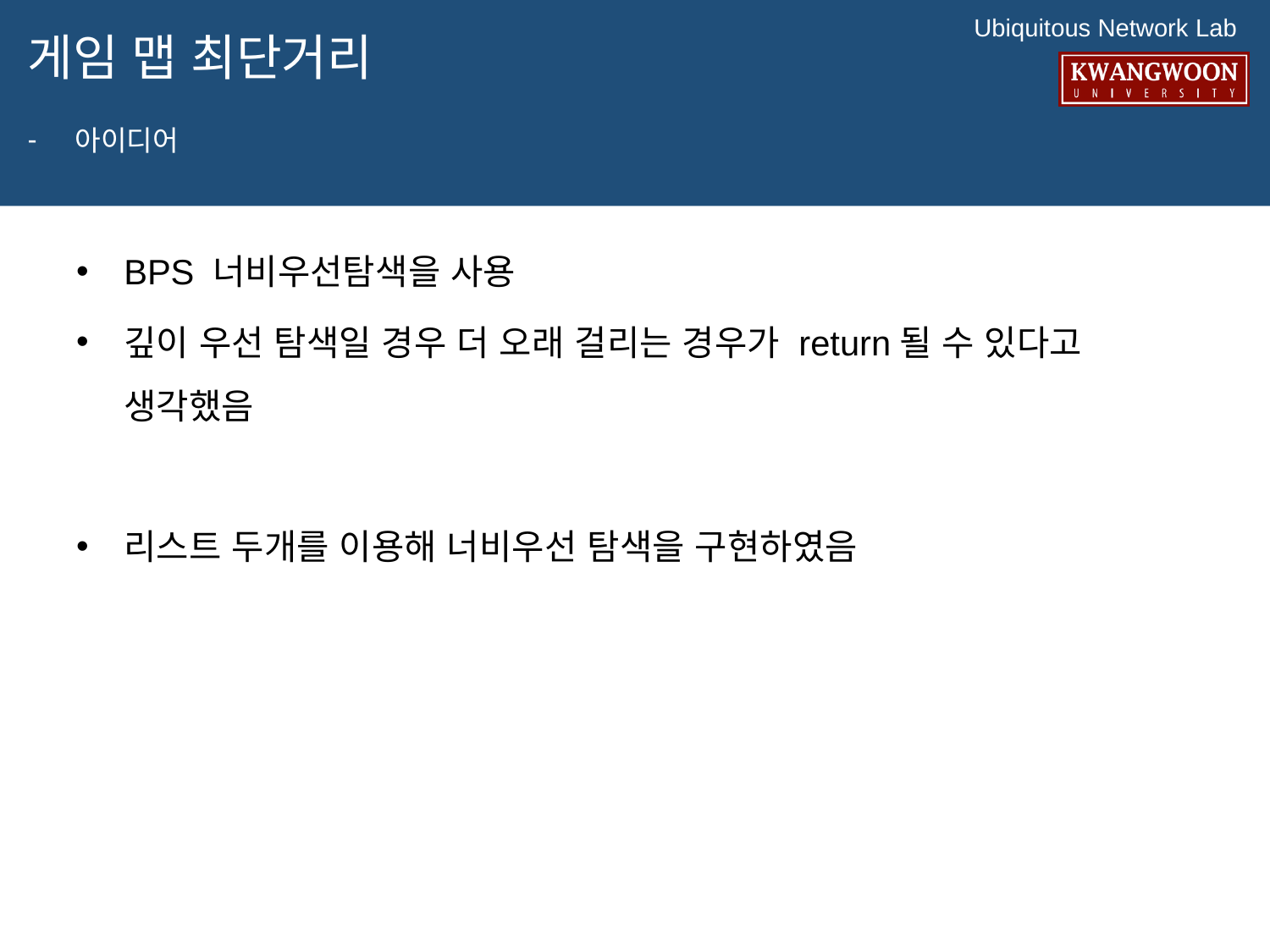

# 게임 맵 최단거리
아이디어
BPS 너비우선탐색을 사용
깊이 우선 탐색일 경우 더 오래 걸리는 경우가 return될 수 있다고 생각했음

리스트 두개를 이용해 너비우선 탐색을 구현하였음